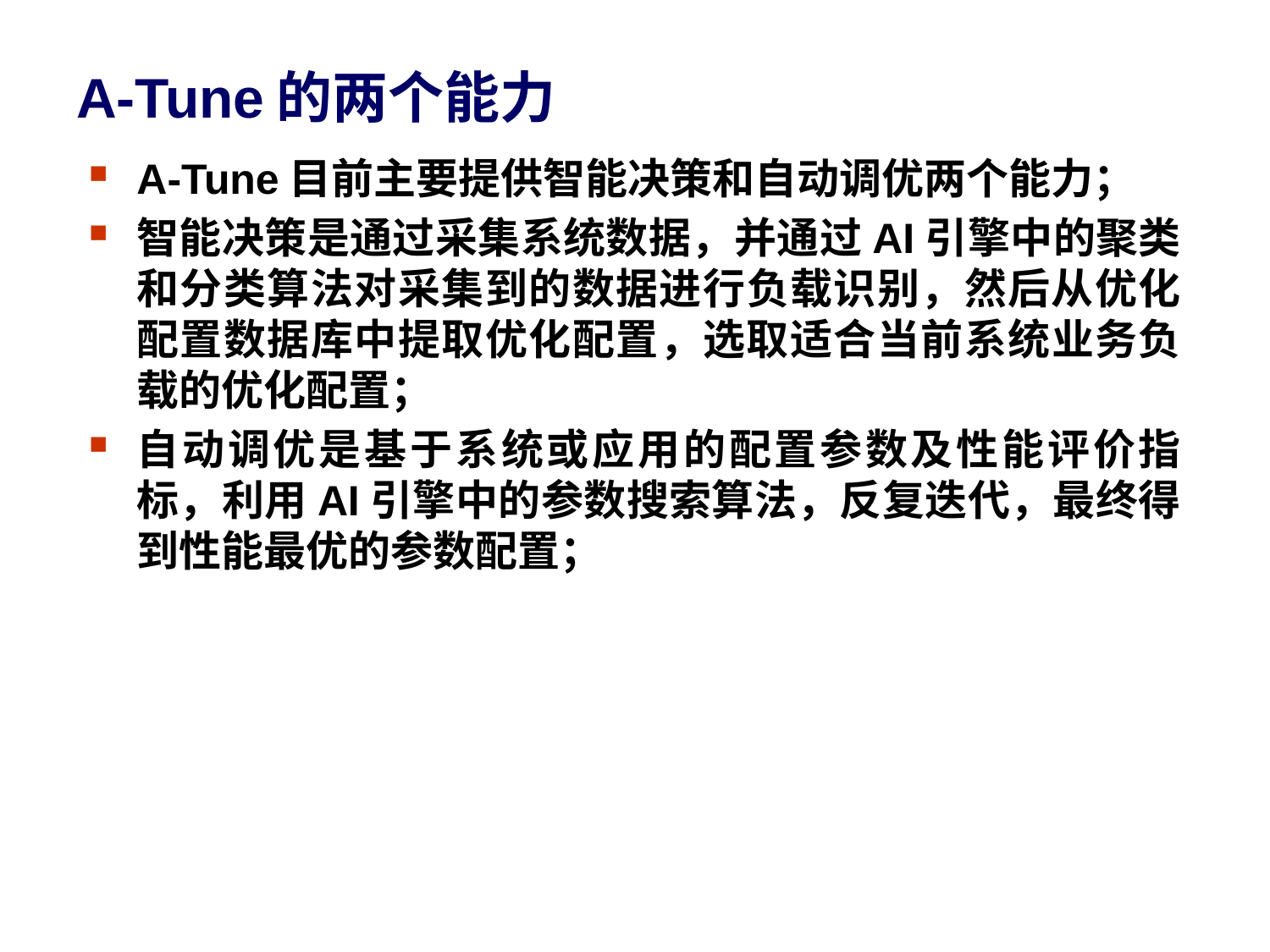

# A-Tune的两个能力
A-Tune目前主要提供智能决策和自动调优两个能力；
智能决策是通过采集系统数据，并通过AI引擎中的聚类和分类算法对采集到的数据进行负载识别，然后从优化配置数据库中提取优化配置，选取适合当前系统业务负载的优化配置；
自动调优是基于系统或应用的配置参数及性能评价指标，利用AI引擎中的参数搜索算法，反复迭代，最终得到性能最优的参数配置；